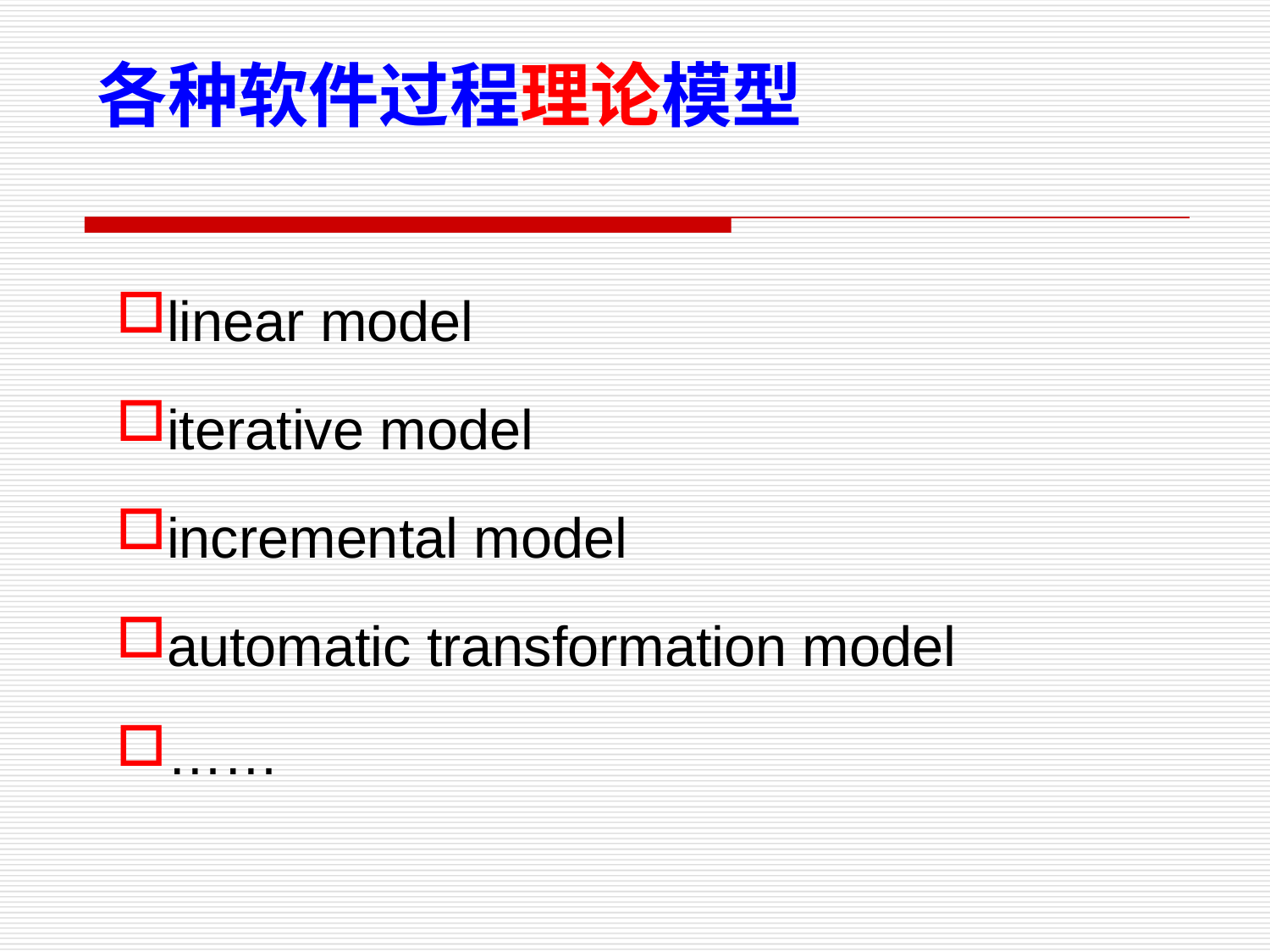

各种软件过程理论模型
linear model
iterative model
incremental model
automatic transformation model
……